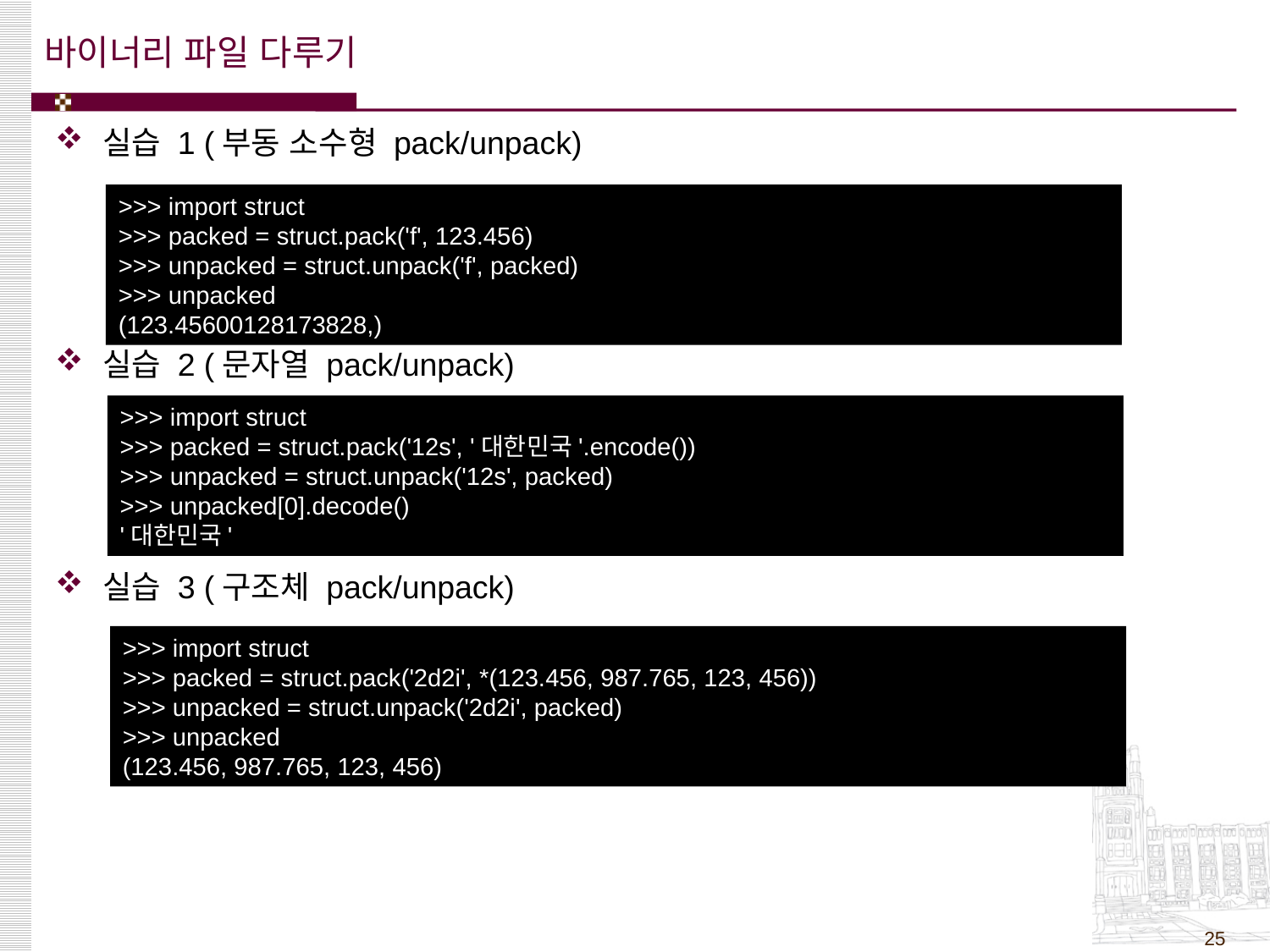

# 바이너리 파일 다루기
실습 1 (부동 소수형 pack/unpack)

실습 2 (문자열 pack/unpack)

실습 3 (구조체 pack/unpack)

>>> import struct
>>> packed = struct.pack('f', 123.456)
>>> unpacked = struct.unpack('f', packed)
>>> unpacked
(123.45600128173828,)

>>> import struct
>>> packed = struct.pack('12s', '대한민국'.encode())
>>> unpacked = struct.unpack('12s', packed)
>>> unpacked[0].decode()
'대한민국'

>>> import struct
>>> packed = struct.pack('2d2i', *(123.456, 987.765, 123, 456))
>>> unpacked = struct.unpack('2d2i', packed)
>>> unpacked
(123.456, 987.765, 123, 456)